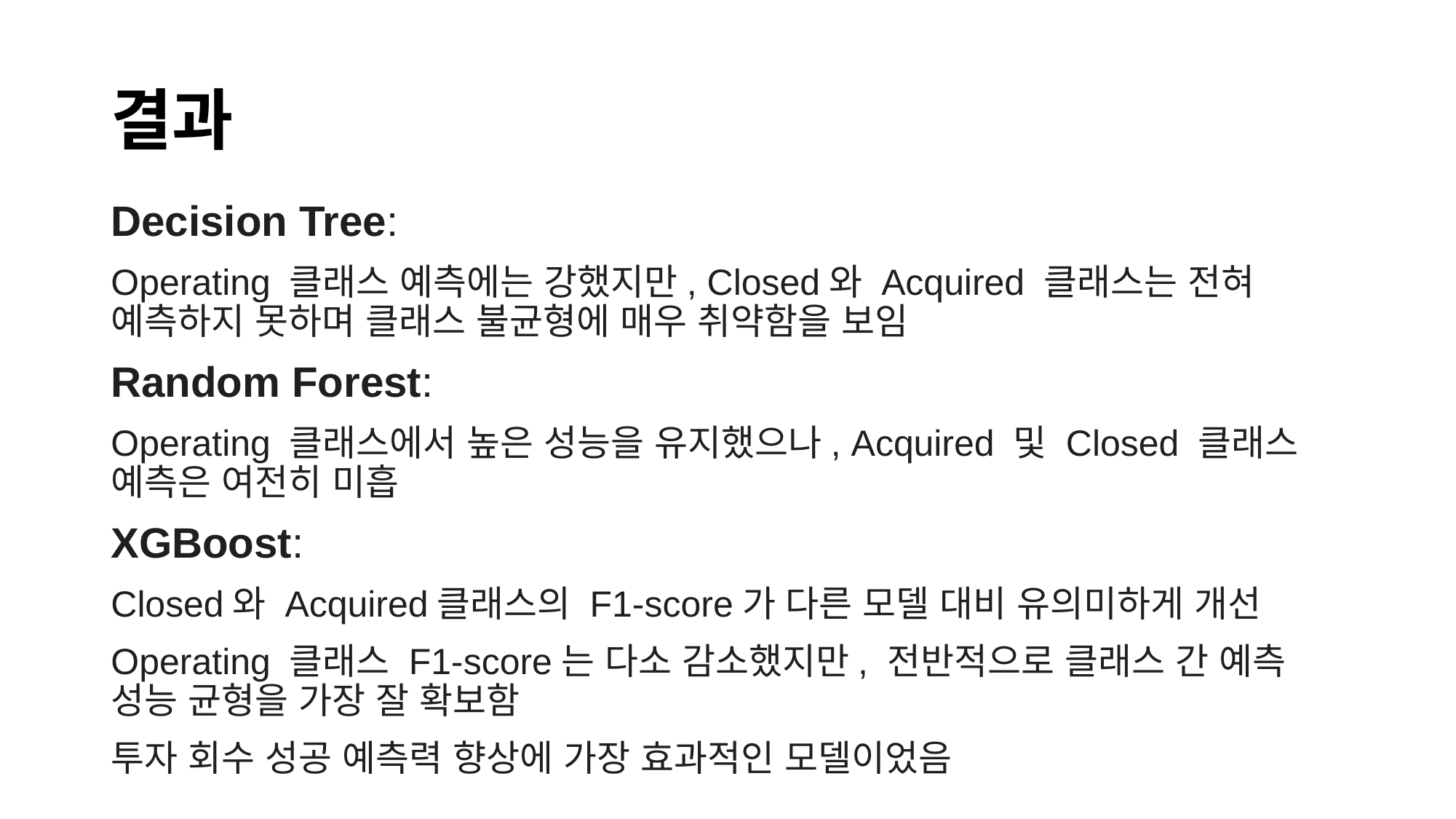

# 결과
Decision Tree:
Operating 클래스 예측에는 강했지만, Closed와 Acquired 클래스는 전혀 예측하지 못하며 클래스 불균형에 매우 취약함을 보임
Random Forest:
Operating 클래스에서 높은 성능을 유지했으나, Acquired 및 Closed 클래스 예측은 여전히 미흡
XGBoost:
Closed와 Acquired클래스의 F1-score가 다른 모델 대비 유의미하게 개선
Operating 클래스 F1-score는 다소 감소했지만, 전반적으로 클래스 간 예측 성능 균형을 가장 잘 확보함
투자 회수 성공 예측력 향상에 가장 효과적인 모델이었음